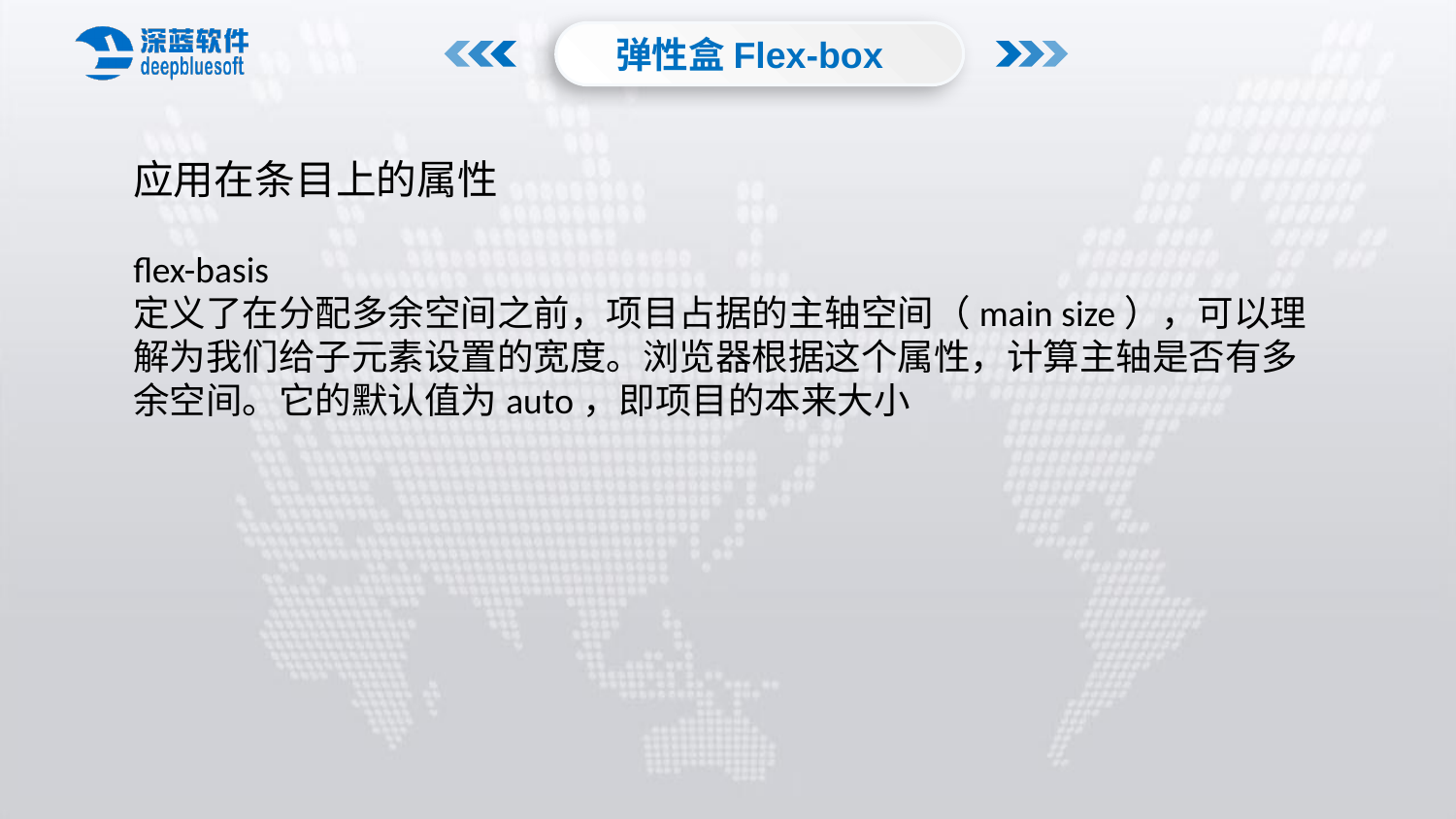

弹性盒Flex-box

应用在条目上的属性

flex-basis
定义了在分配多余空间之前，项目占据的主轴空间（main size），可以理解为我们给子元素设置的宽度。浏览器根据这个属性，计算主轴是否有多余空间。它的默认值为auto，即项目的本来大小